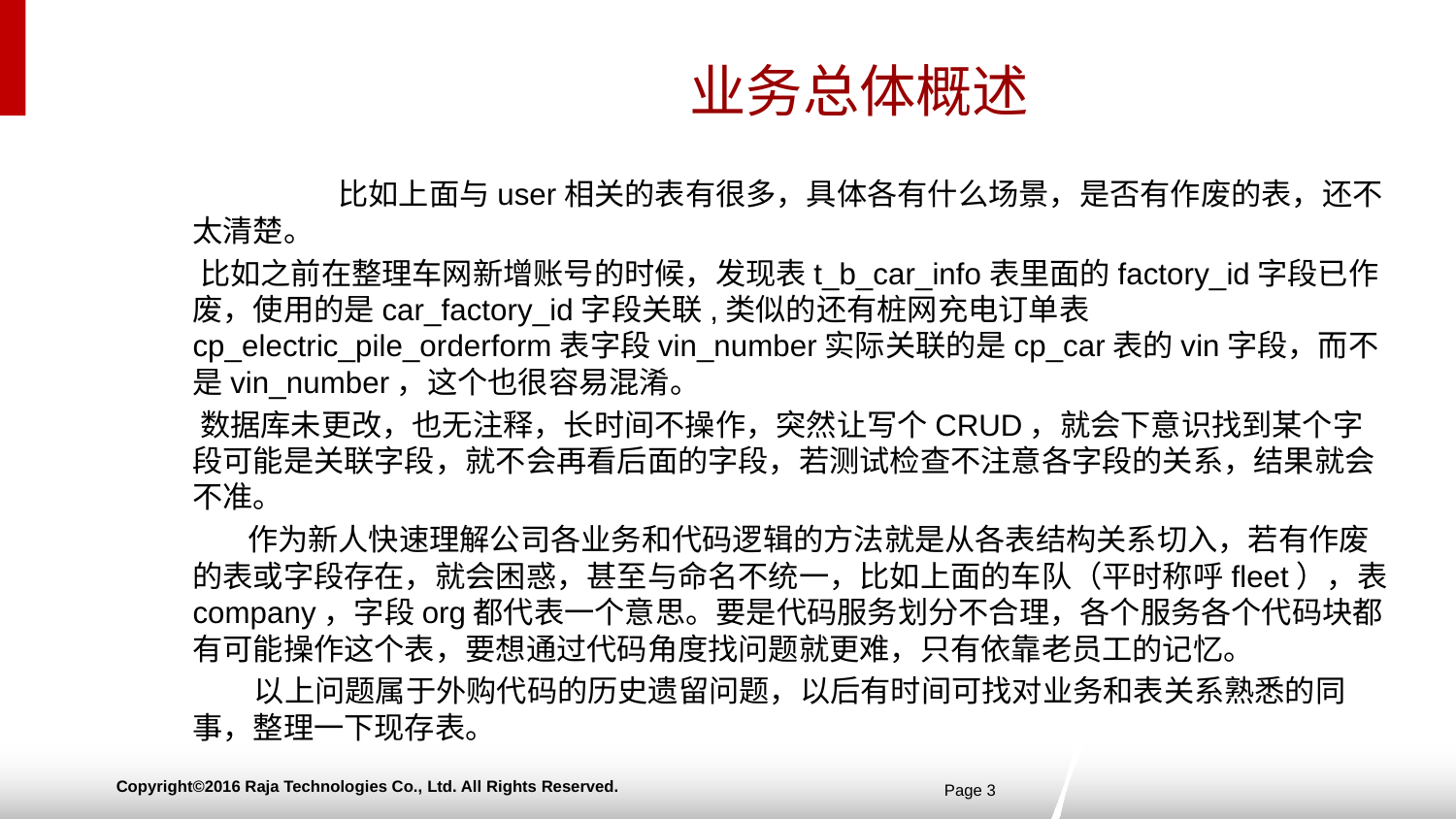

# 业务总体概述
 		比如上面与user相关的表有很多，具体各有什么场景，是否有作废的表，还不太清楚。
     比如之前在整理车网新增账号的时候，发现表t_b_car_info表里面的factory_id字段已作废，使用的是car_factory_id字段关联,类似的还有桩网充电订单表cp_electric_pile_orderform表字段vin_number实际关联的是cp_car表的vin字段，而不是vin_number，这个也很容易混淆。
     数据库未更改，也无注释，长时间不操作，突然让写个CRUD，就会下意识找到某个字段可能是关联字段，就不会再看后面的字段，若测试检查不注意各字段的关系，结果就会不准。
            作为新人快速理解公司各业务和代码逻辑的方法就是从各表结构关系切入，若有作废的表或字段存在，就会困惑，甚至与命名不统一，比如上面的车队（平时称呼fleet），表company，字段org都代表一个意思。要是代码服务划分不合理，各个服务各个代码块都有可能操作这个表，要想通过代码角度找问题就更难，只有依靠老员工的记忆。
             以上问题属于外购代码的历史遗留问题，以后有时间可找对业务和表关系熟悉的同事，整理一下现存表。